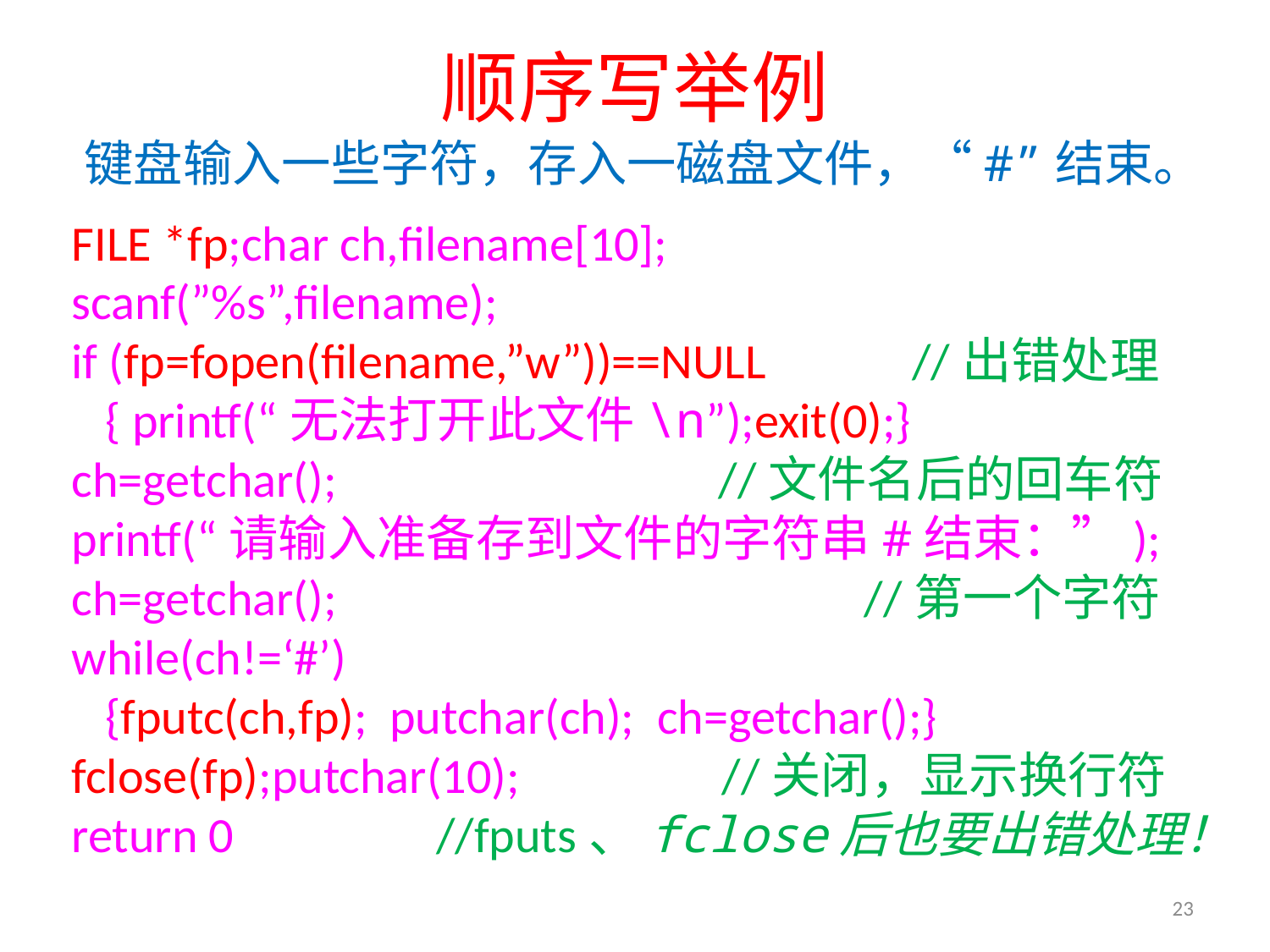

# 顺序写举例
键盘输入一些字符，存入一磁盘文件，“#”结束。
FILE *fp;char ch,filename[10];
scanf(”%s”,filename);
if (fp=fopen(filename,”w”))==NULL             //出错处理
   { printf(“无法打开此文件\n”);exit(0);}
ch=getchar();                                  //文件名后的回车符
printf(“请输入准备存到文件的字符串#结束：”);
ch=getchar();                                               //第一个字符
while(ch!=‘#’)
   {fputc(ch,fp);  putchar(ch);  ch=getchar();}
fclose(fp);putchar(10);                  //关闭，显示换行符
return 0                  //fputs、fclose后也要出错处理！
23